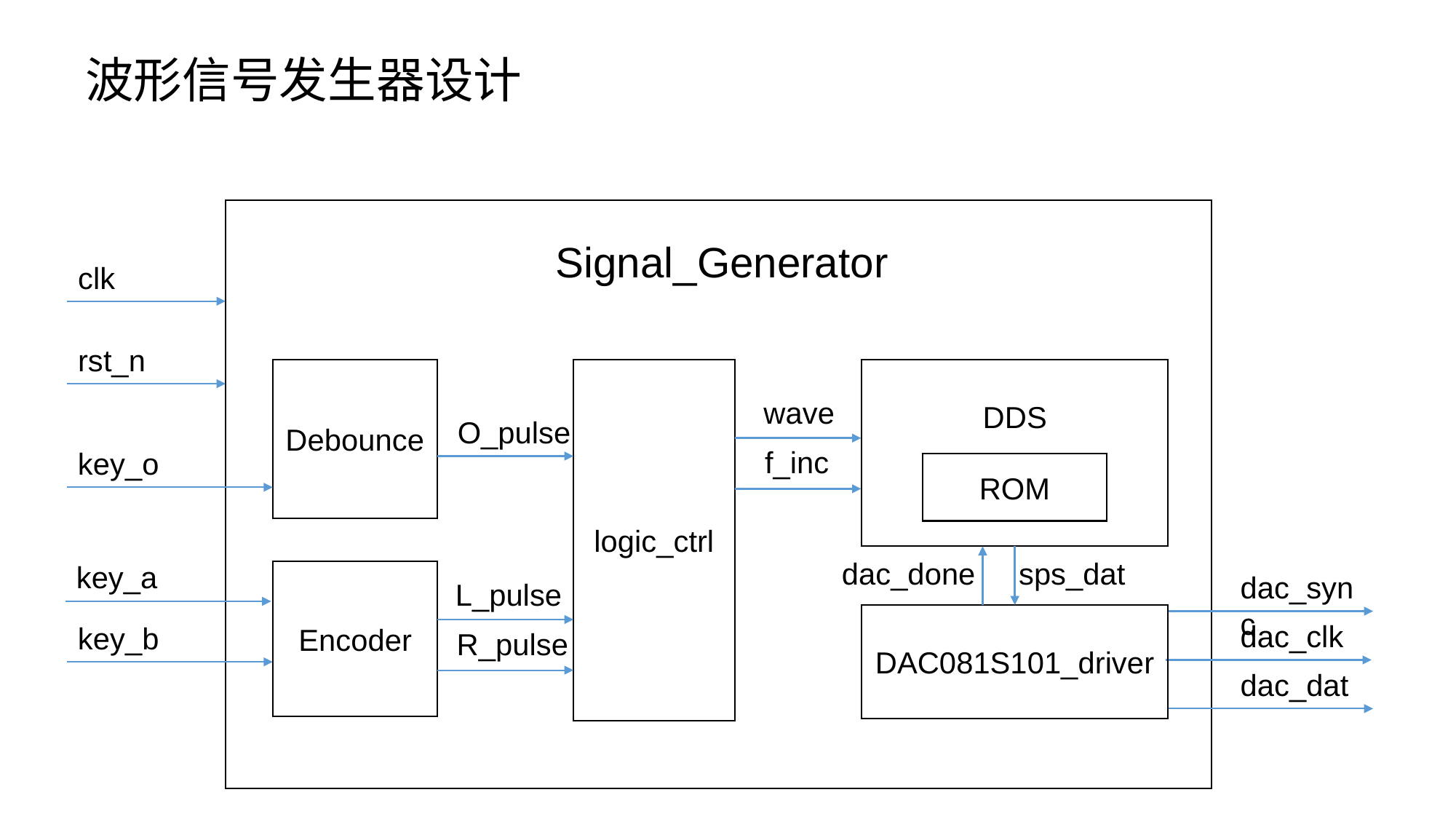

波形信号发生器设计

Signal_Generator
clk
rst_n
Debounce
DDS

logic_ctrl
wave
O_pulse
f_inc
key_o
ROM
sps_dat
dac_done
key_a
Encoder
dac_sync
L_pulse
DAC081S101_driver
dac_clk
key_b
R_pulse
dac_dat